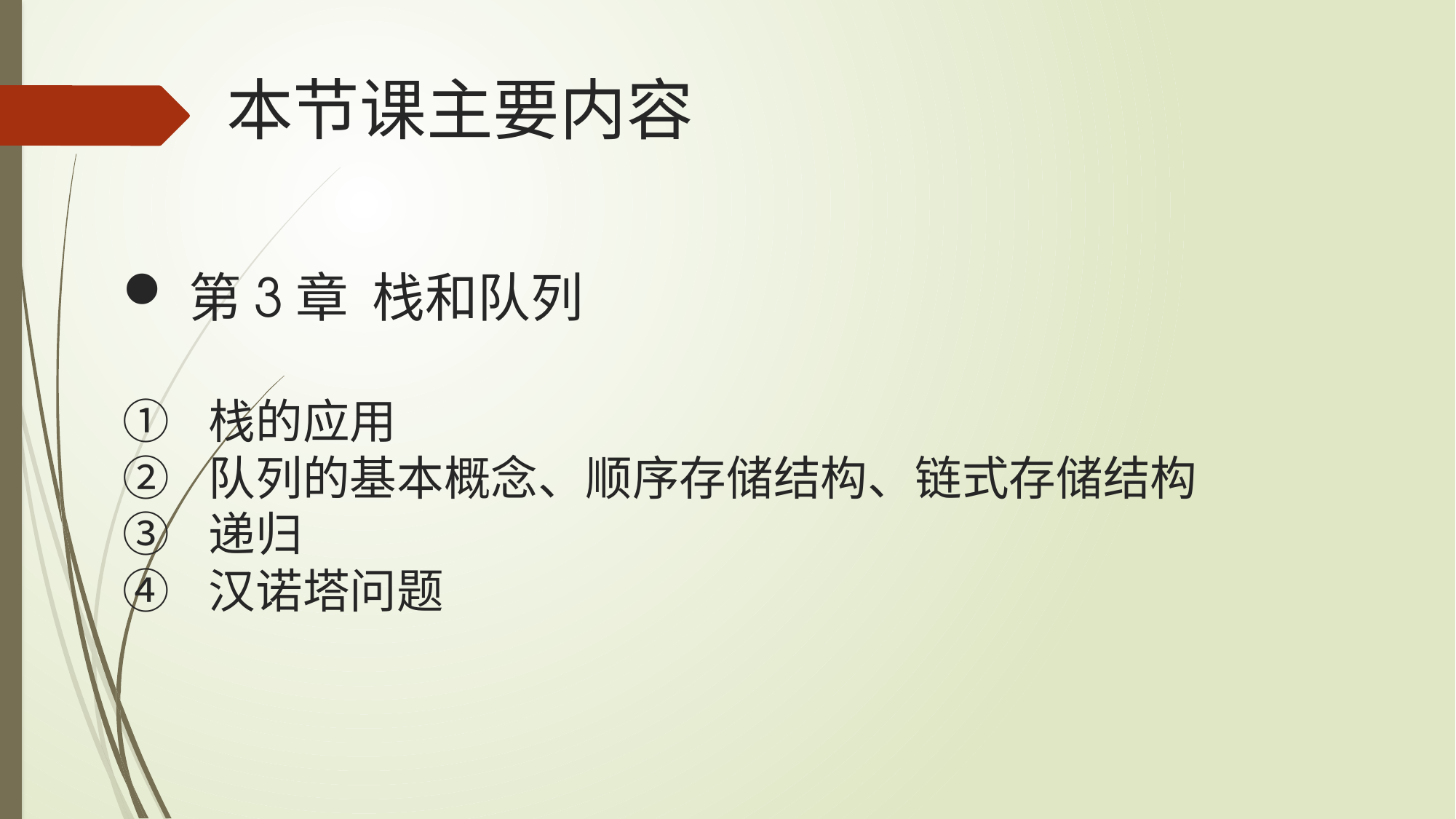

# 本节课主要内容
第3章  栈和队列

栈的应用
队列的基本概念、顺序存储结构、链式存储结构
递归
汉诺塔问题